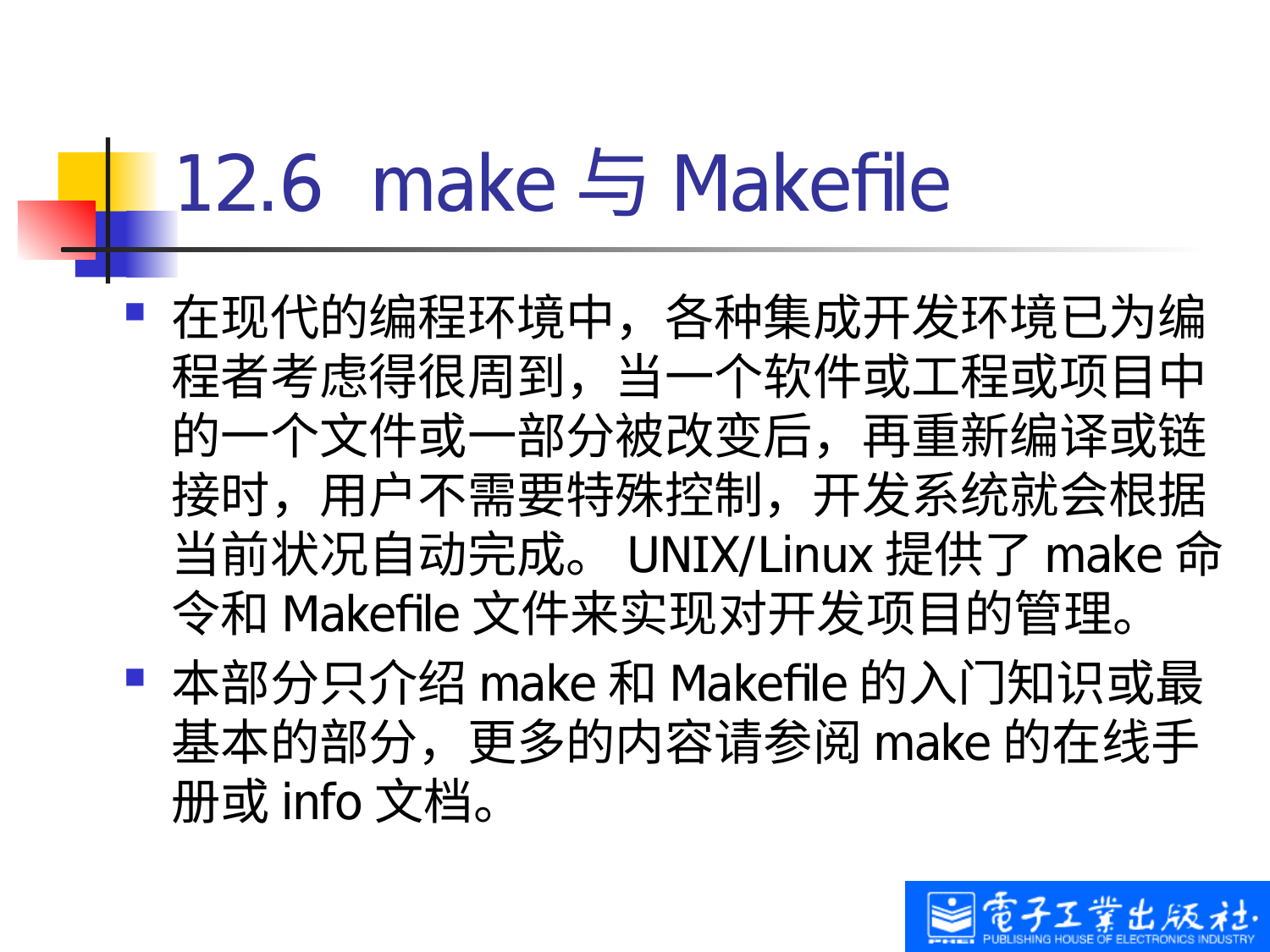

# 12.6  make与Makefile
在现代的编程环境中，各种集成开发环境已为编程者考虑得很周到，当一个软件或工程或项目中的一个文件或一部分被改变后，再重新编译或链接时，用户不需要特殊控制，开发系统就会根据当前状况自动完成。UNIX/Linux提供了make命令和Makefile文件来实现对开发项目的管理。
本部分只介绍make和Makefile的入门知识或最基本的部分，更多的内容请参阅make的在线手册或info文档。